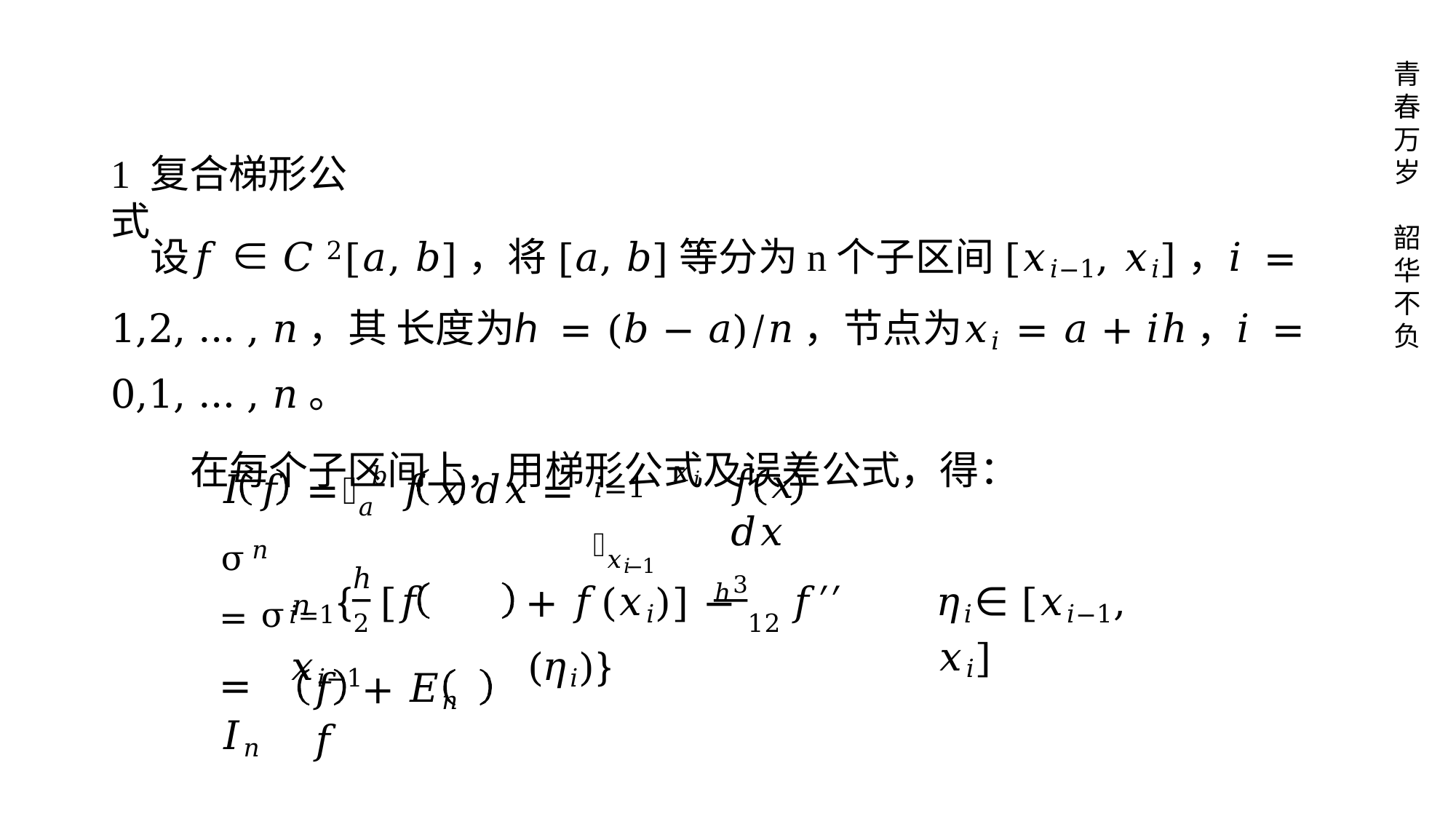

青 春 万 岁
# 1 复合梯形公式
设𝑓 ∈ 𝐶2[𝑎, 𝑏]，将[𝑎, 𝑏]等分为n个子区间[𝑥𝑖−1, 𝑥𝑖]，𝑖 = 1,2, … , 𝑛，其 长度为ℎ = (𝑏 − 𝑎)/𝑛，节点为𝑥𝑖 = 𝑎 + 𝑖ℎ，𝑖 = 0,1, … , 𝑛。
在每个子区间上，用梯形公式及误差公式，得：
韶 华 不 负
𝑥𝑖
𝐼	𝑓	=	𝑏 𝑓	𝑥	𝑑𝑥 = σ𝑛
𝑓	𝑥	𝑑𝑥
׬𝑎
𝑖=1  ׬𝑥𝑖−1

ℎ3
= σ𝑛
ℎ
𝑖=1{2 [𝑓	𝑥𝑖−1
+ 𝑓(𝑥𝑖)] − 12 𝑓′′(𝜂𝑖)}
𝜂𝑖∈ [𝑥𝑖−1, 𝑥𝑖]

= 𝐼𝑛
𝑓	+ 𝐸𝑛	𝑓